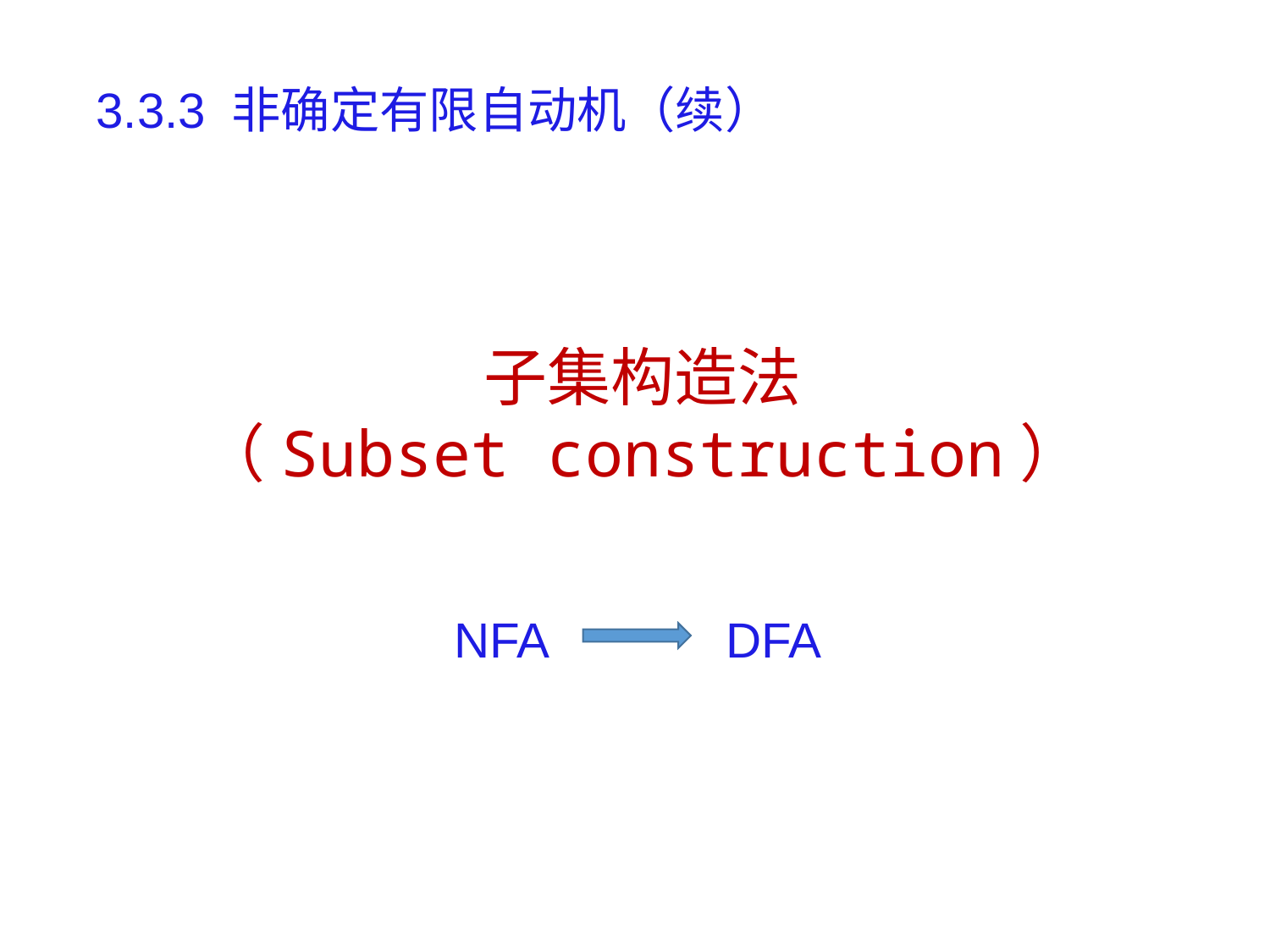

3.3.3 非确定有限自动机（续）
# 子集构造法 （Subset construction）
NFA             DFA